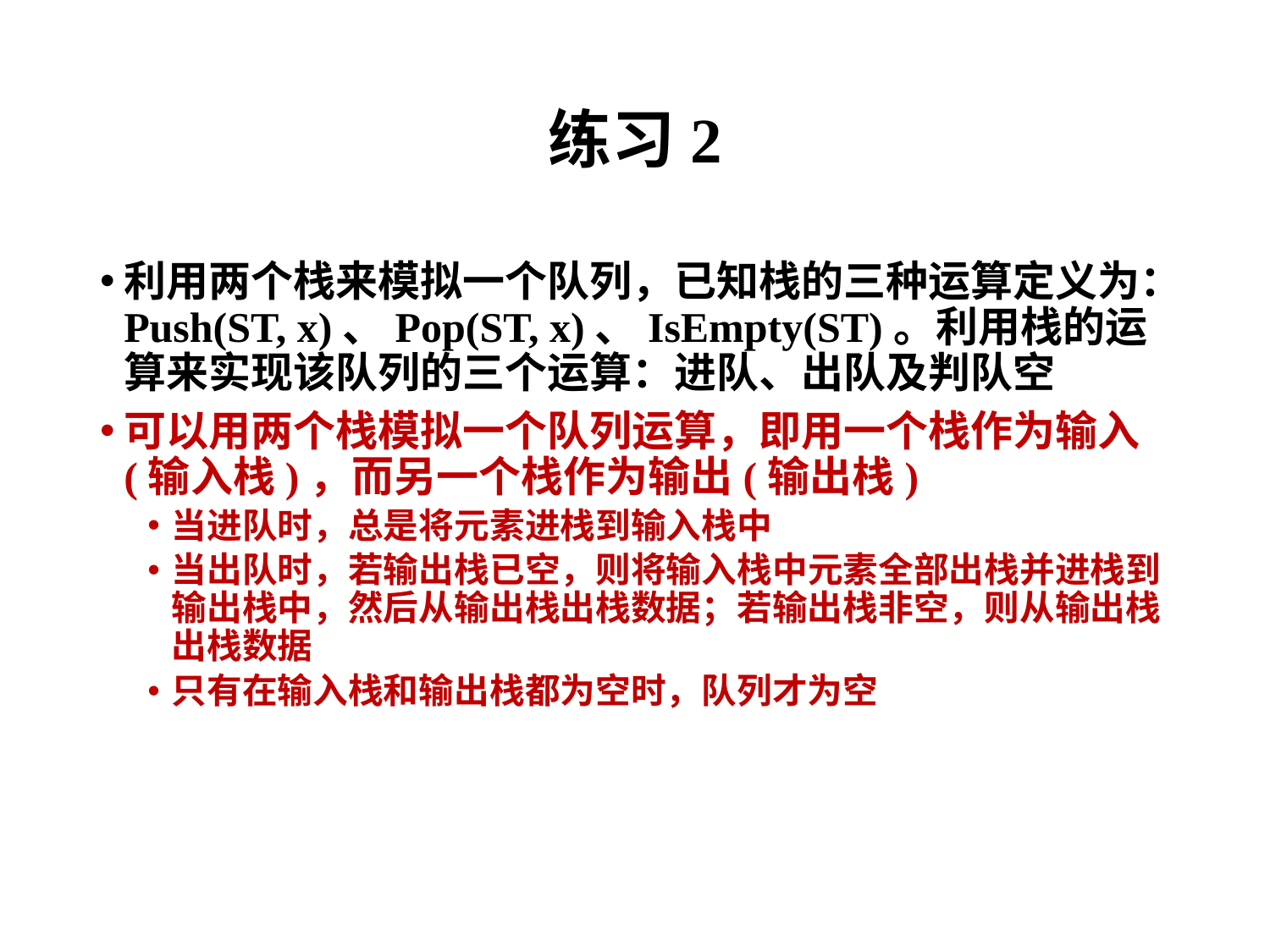

# 练习2
利用两个栈来模拟一个队列，已知栈的三种运算定义为：Push(ST, x)、Pop(ST, x)、IsEmpty(ST)。利用栈的运算来实现该队列的三个运算：进队、出队及判队空
可以用两个栈模拟一个队列运算，即用一个栈作为输入(输入栈)，而另一个栈作为输出(输出栈)
当进队时，总是将元素进栈到输入栈中
当出队时，若输出栈已空，则将输入栈中元素全部出栈并进栈到输出栈中，然后从输出栈出栈数据；若输出栈非空，则从输出栈出栈数据
只有在输入栈和输出栈都为空时，队列才为空